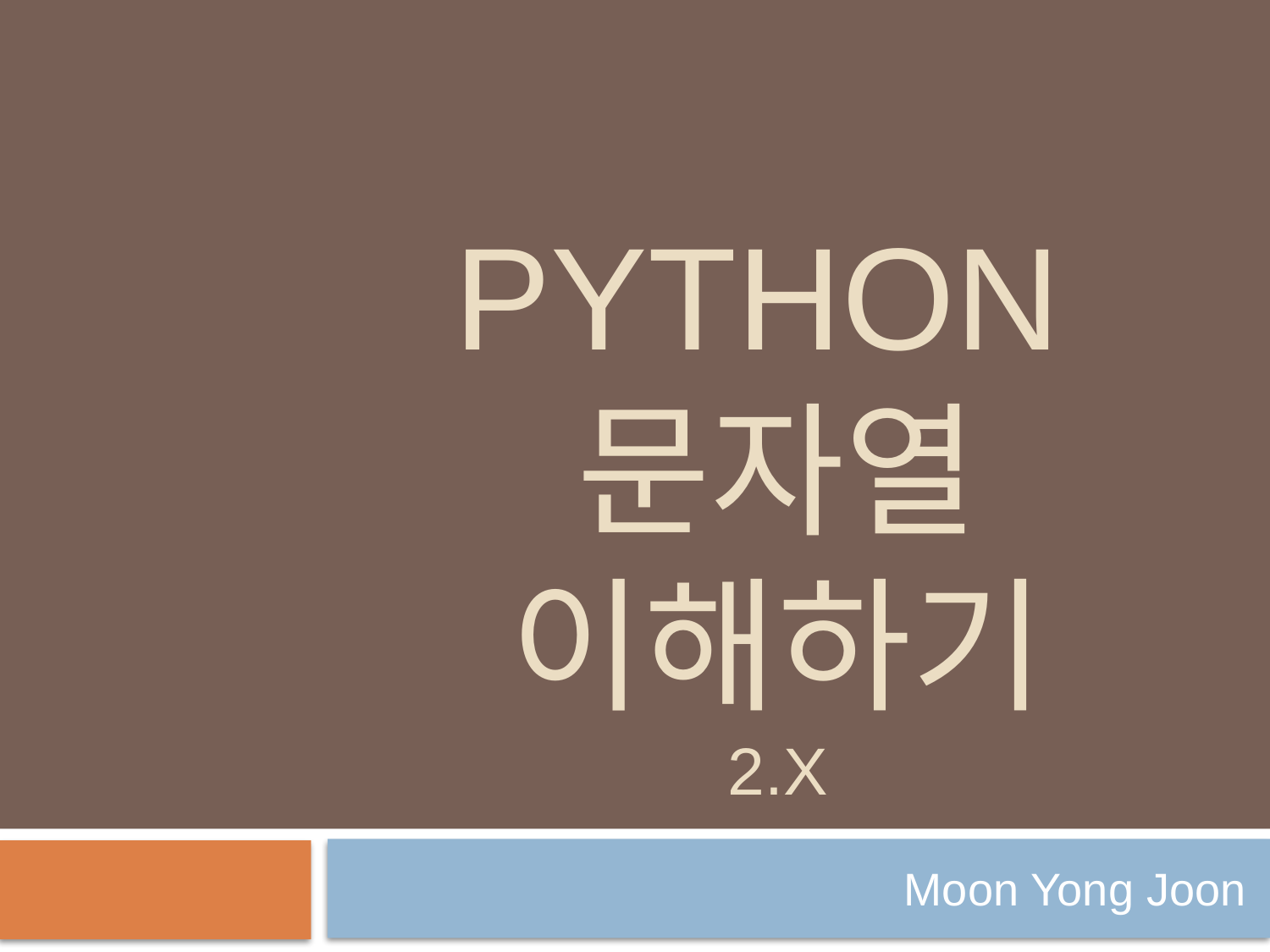

# Python 문자열 이해하기 2.x
Moon Yong Joon